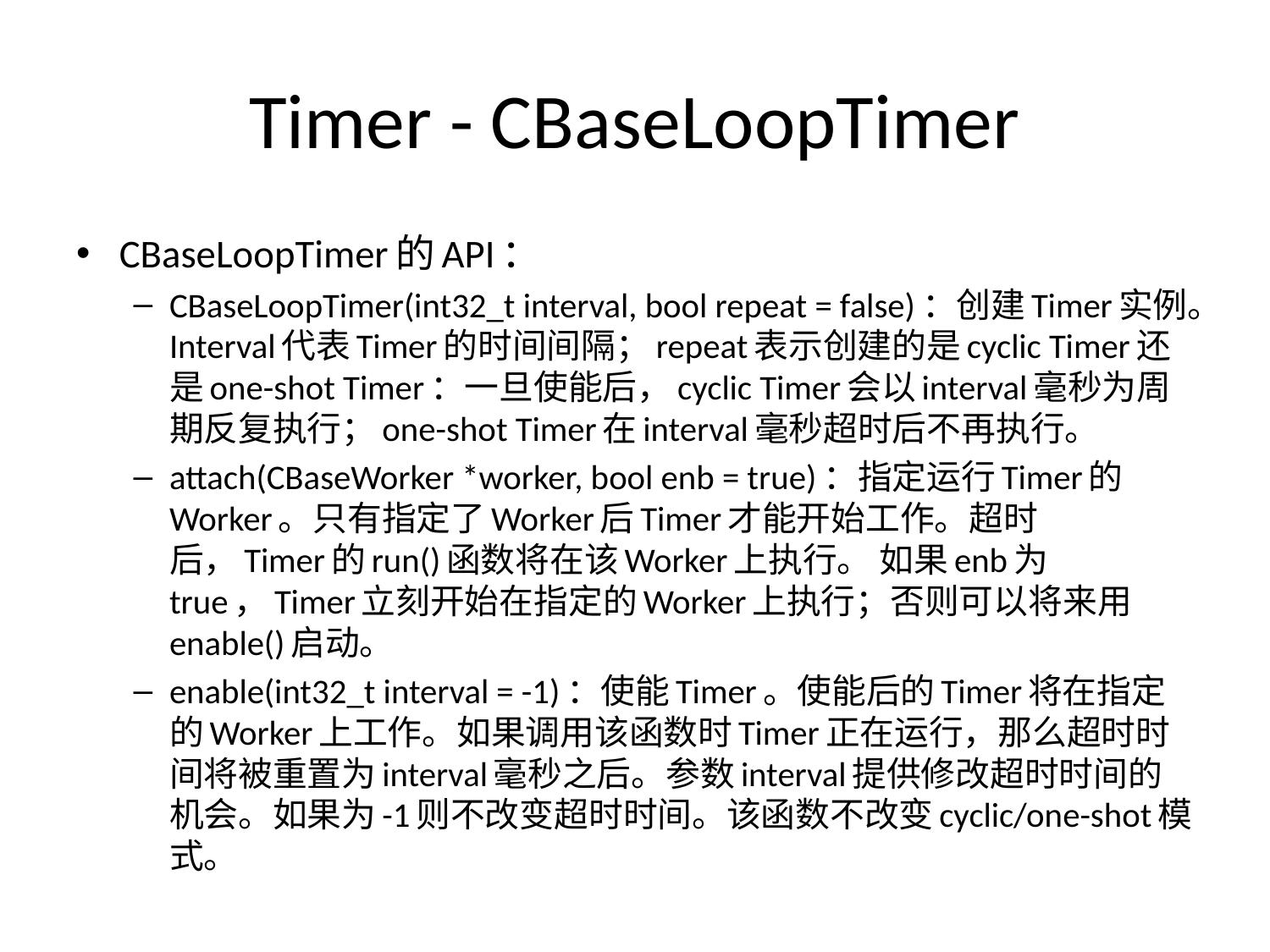

# Timer - CBaseLoopTimer
CBaseLoopTimer的API：
CBaseLoopTimer(int32_t interval, bool repeat = false)：创建Timer实例。Interval代表Timer的时间间隔；repeat表示创建的是cyclic Timer还是one-shot Timer：一旦使能后，cyclic Timer会以interval毫秒为周期反复执行；one-shot Timer在interval毫秒超时后不再执行。
attach(CBaseWorker *worker, bool enb = true)：指定运行Timer的Worker。只有指定了Worker后Timer才能开始工作。超时后，Timer的run()函数将在该Worker上执行。 如果enb为true，Timer立刻开始在指定的Worker上执行；否则可以将来用enable()启动。
enable(int32_t interval = -1)：使能Timer。使能后的Timer将在指定的Worker上工作。如果调用该函数时Timer正在运行，那么超时时间将被重置为interval毫秒之后。参数interval提供修改超时时间的机会。如果为-1则不改变超时时间。该函数不改变cyclic/one-shot模式。